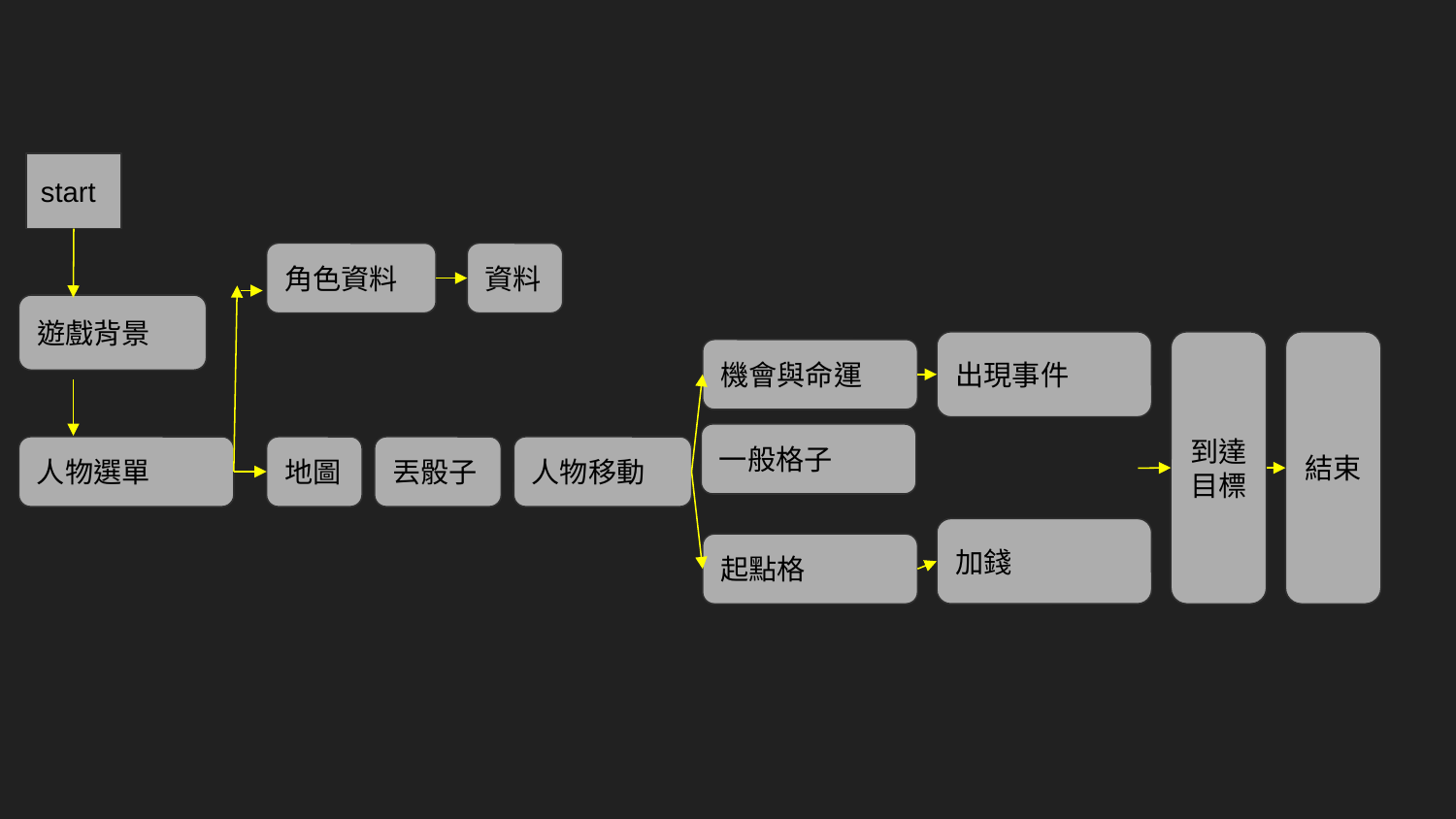

start
角色資料
資料
遊戲背景
出現事件
到達目標
結束
機會與命運
一般格子
人物選單
地圖
丟骰子
人物移動
加錢
起點格